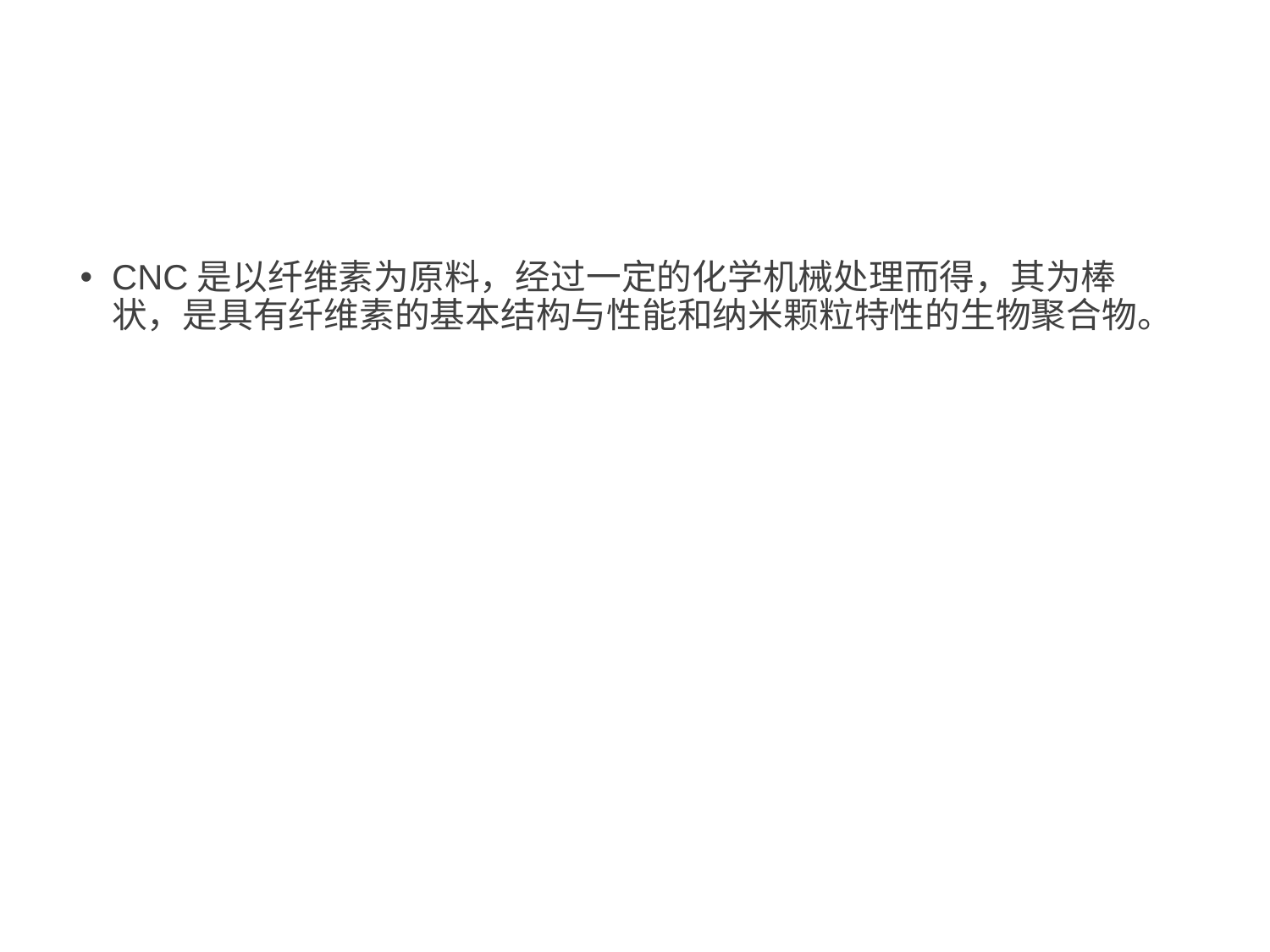

#
CNC是以纤维素为原料，经过一定的化学机械处理而得，其为棒状，是具有纤维素的基本结构与性能和纳米颗粒特性的生物聚合物。